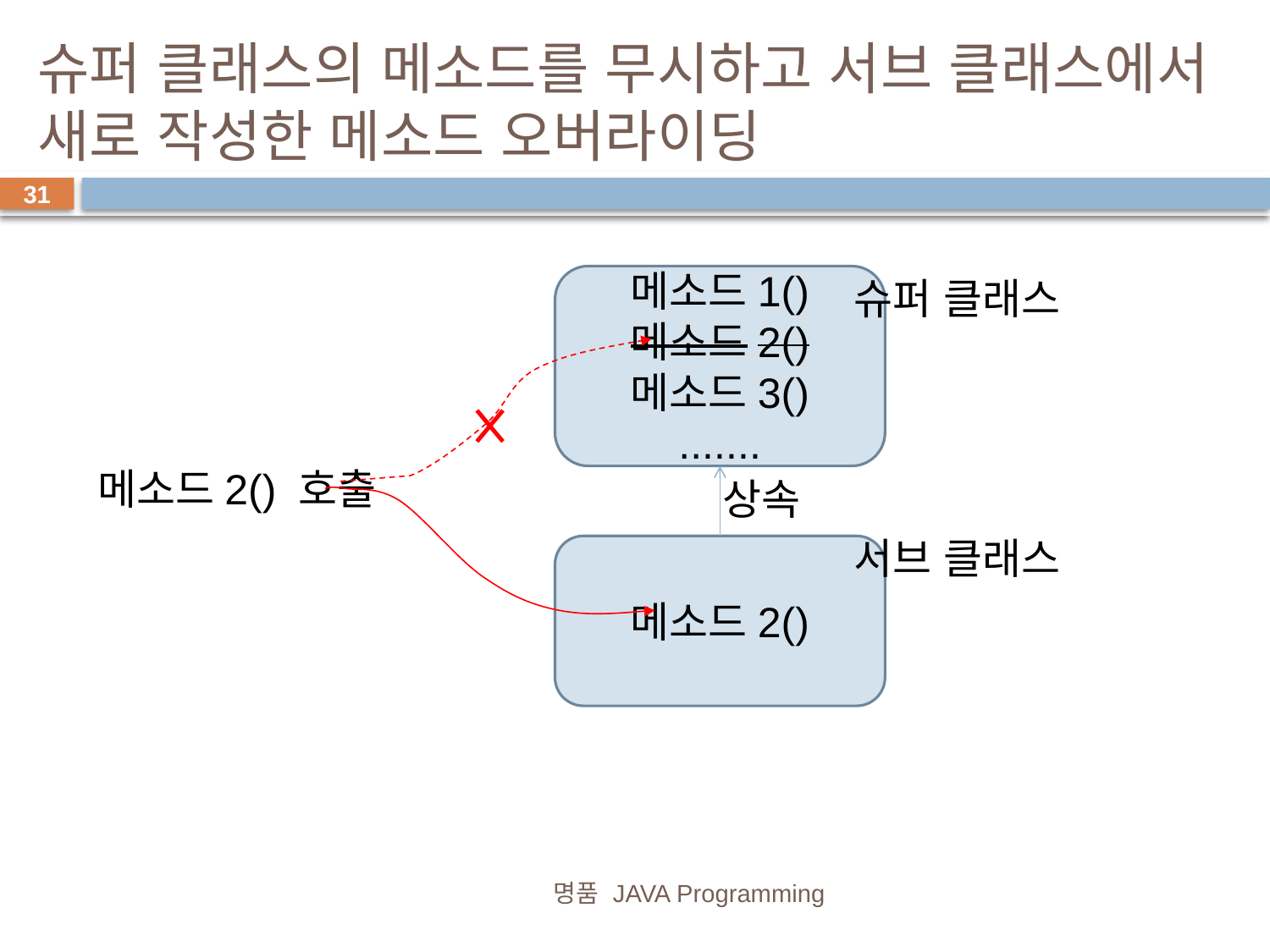

# 슈퍼 클래스의 메소드를 무시하고 서브 클래스에서 새로 작성한 메소드 오버라이딩
31
메소드1()
메소드2()
메소드3()
.......
슈퍼 클래스

메소드2() 호출
상속

서브 클래스
메소드2()
명품 JAVA Programming